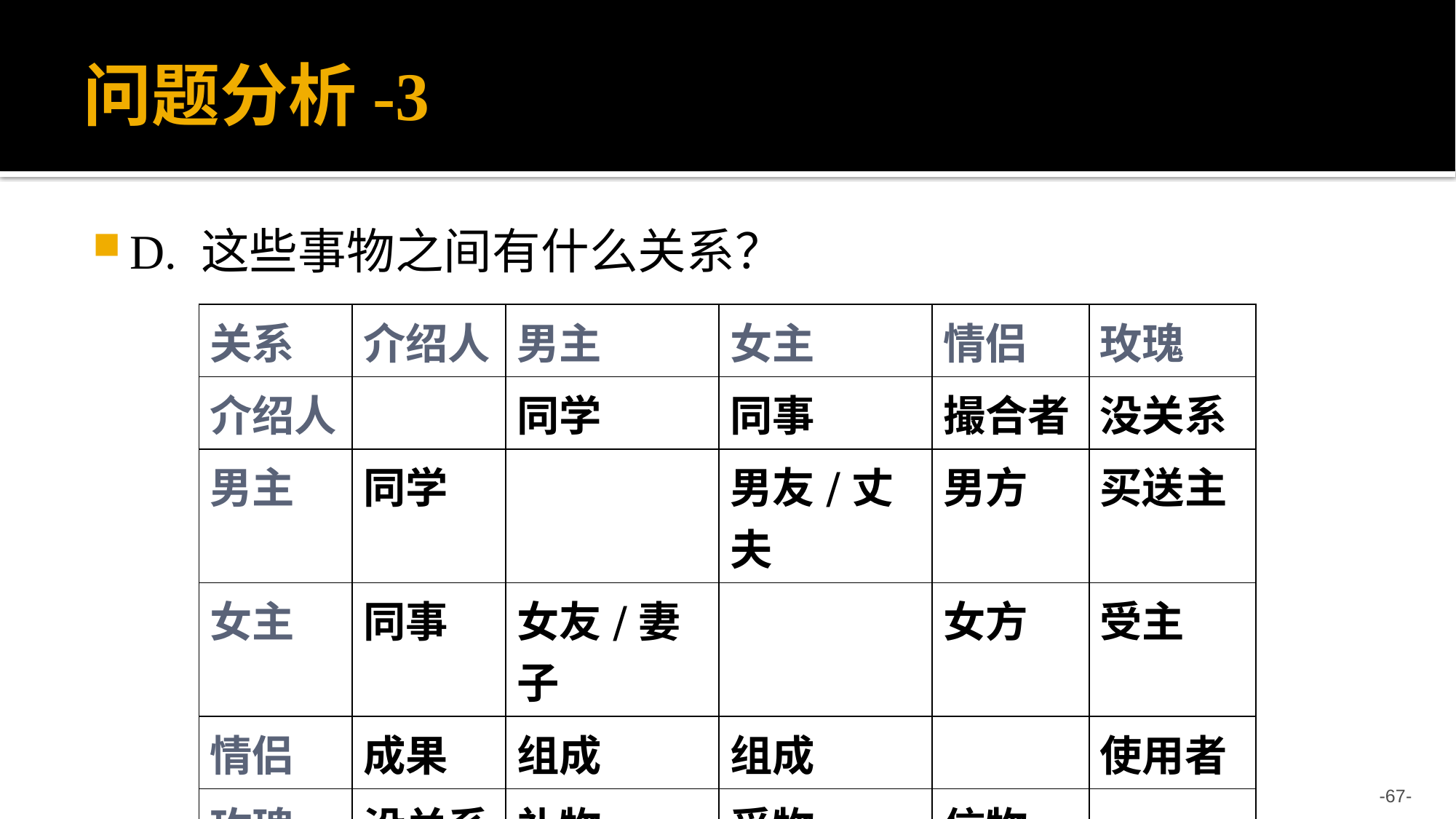

问题分析-3
D. 这些事物之间有什么关系？
| 关系 | 介绍人 | 男主 | 女主 | 情侣 | 玫瑰 |
| --- | --- | --- | --- | --- | --- |
| 介绍人 |  | 同学 | 同事 | 撮合者 | 没关系 |
| 男主 | 同学 |  | 男友/丈夫 | 男方 | 买送主 |
| 女主 | 同事 | 女友/妻子 |  | 女方 | 受主 |
| 情侣 | 成果 | 组成 | 组成 |  | 使用者 |
| 玫瑰 | 没关系 | 礼物 | 受物 | 信物 |  |
-67-